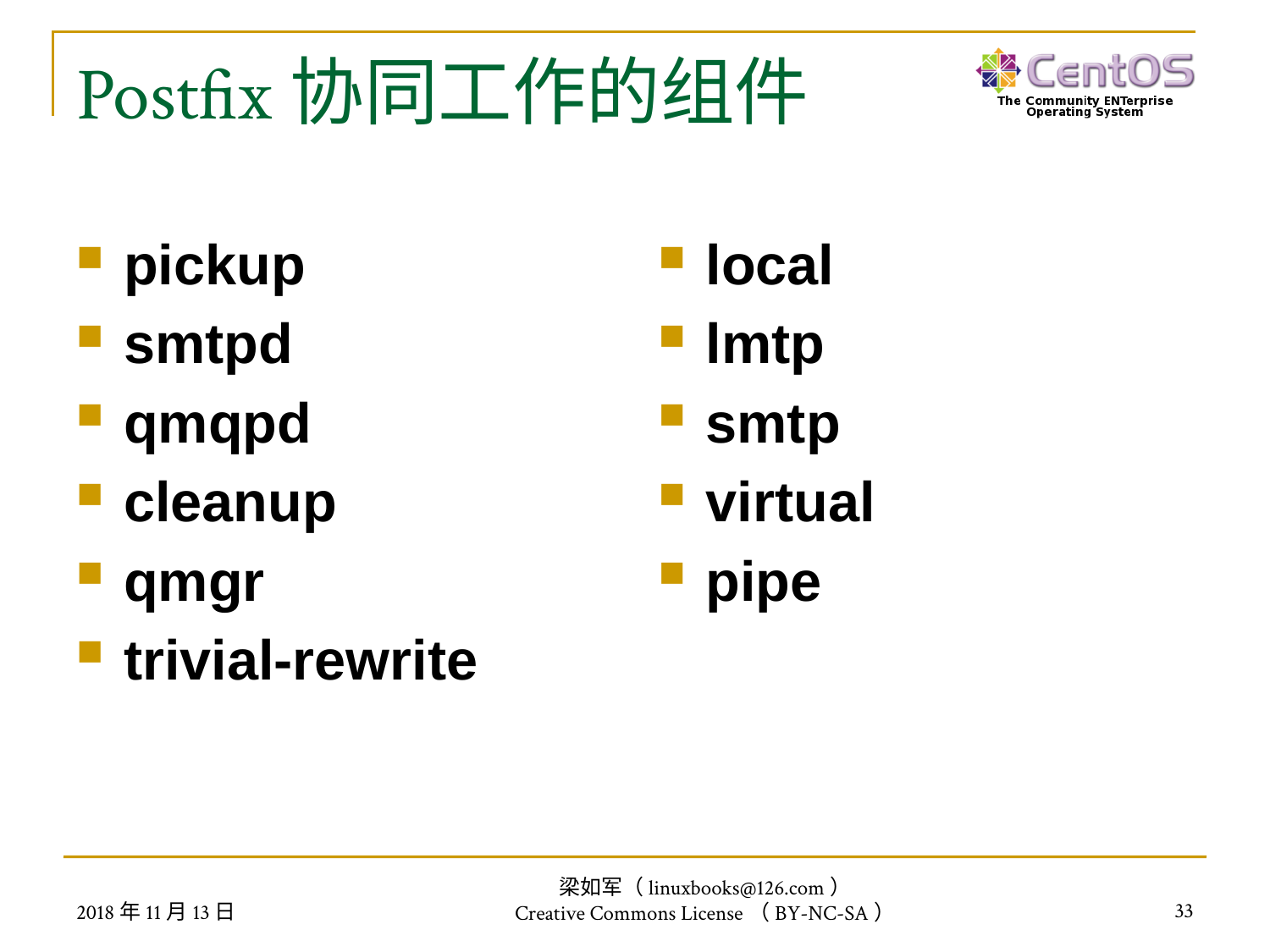

# Postfix协同工作的组件
pickup
smtpd
qmqpd
cleanup
qmgr
trivial-rewrite
local
lmtp
smtp
virtual
pipe
2018年11月13日
33
梁如军（linuxbooks@126.com）
Creative Commons License（BY-NC-SA）